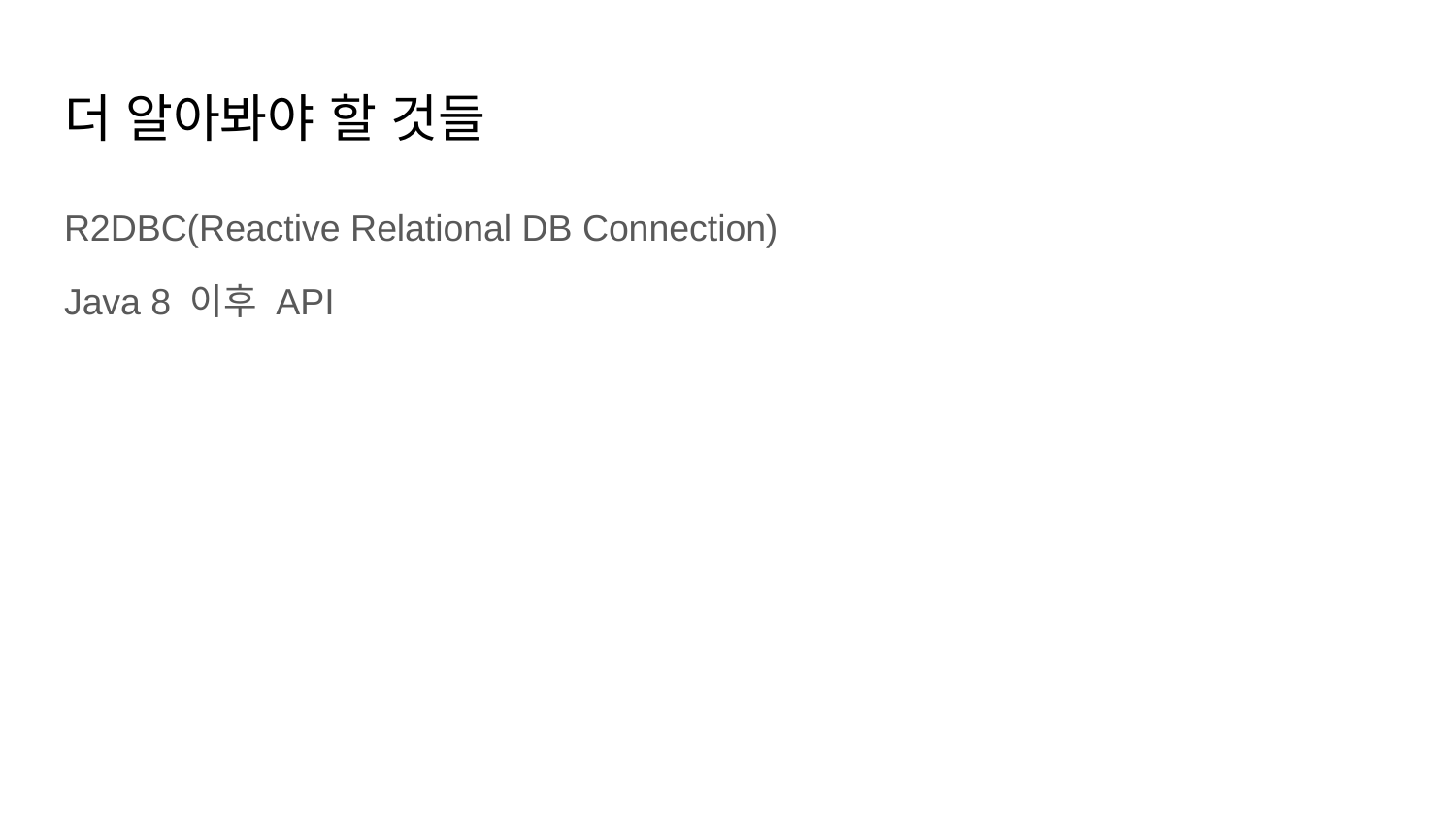

# 더 알아봐야 할 것들
R2DBC(Reactive Relational DB Connection)
Java 8 이후 API